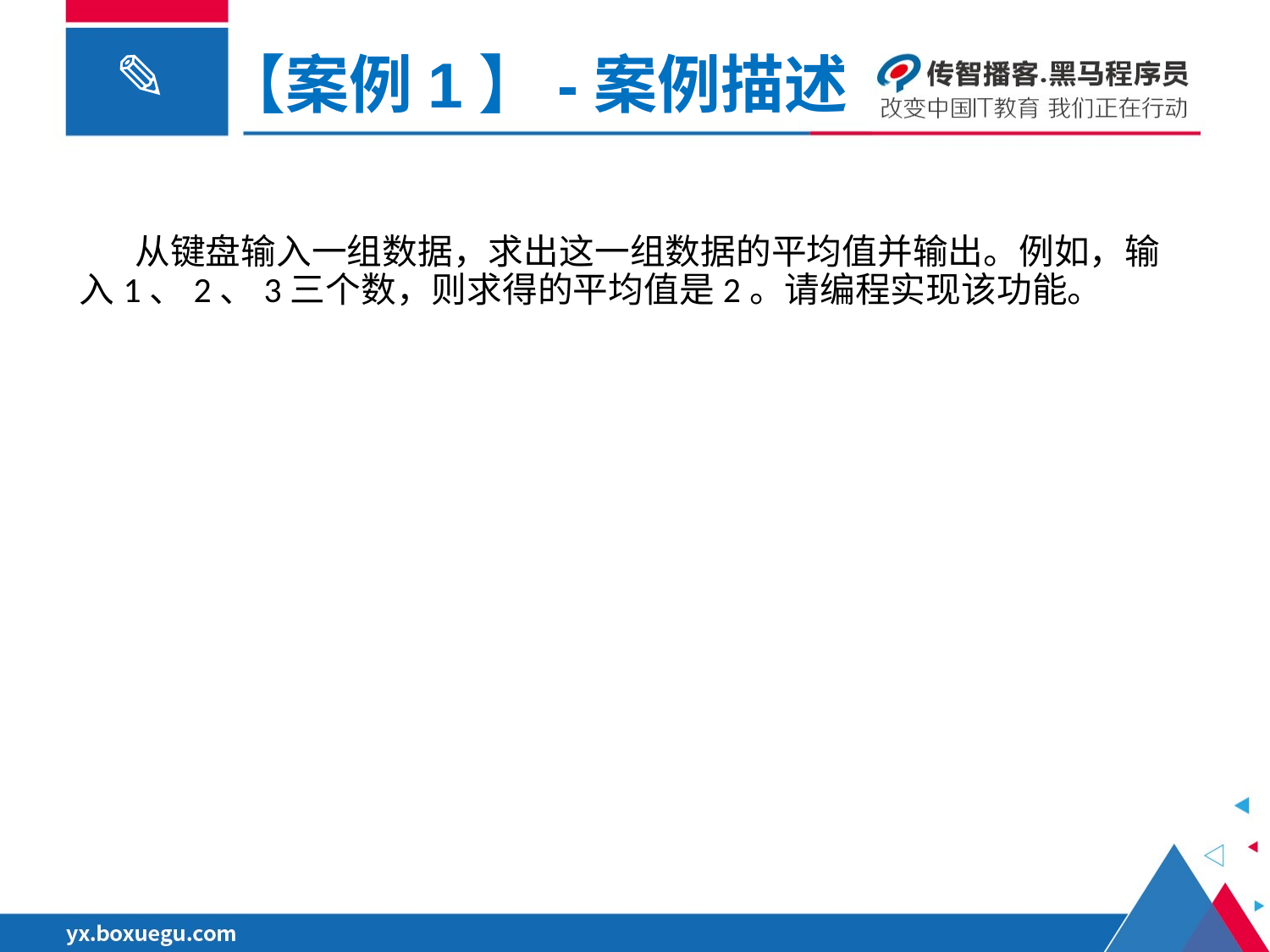

【案例1】-案例描述
      从键盘输入一组数据，求出这一组数据的平均值并输出。例如，输入1、2、3三个数，则求得的平均值是2。请编程实现该功能。